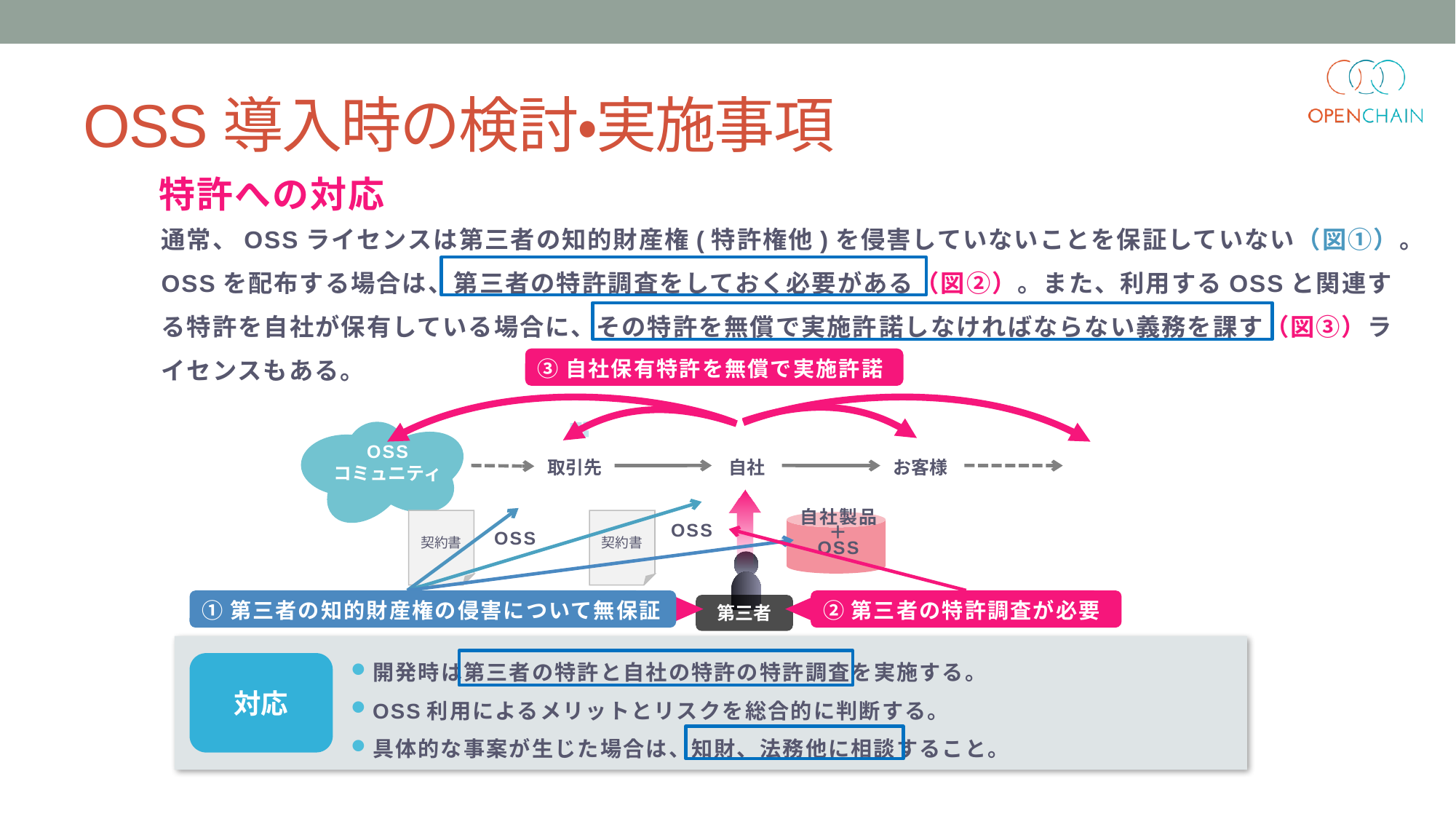

# OSS導入時の検討・実施事項
特許への対応
通常、OSSライセンスは第三者の知的財産権(特許権他)を侵害していないことを保証していない（図①）。OSSを配布する場合は、第三者の特許調査をしておく必要がある（図②）。また、利用するOSSと関連する特許を自社が保有している場合に、その特許を無償で実施許諾しなければならない義務を課す（図③）ライセンスもある。

③自社保有特許を無償で実施許諾

OSS
コミュニティ
自社
取引先
お客様

自社製品
＋
OSS

契約書
契約書
OSS
OSS

第三者
①第三者の知的財産権の侵害について無保証

②第三者の特許調査が必要

開発時は第三者の特許と自社の特許の特許調査を実施する。
OSS利用によるメリットとリスクを総合的に判断する。
具体的な事案が生じた場合は、知財、法務他に相談すること。

対応